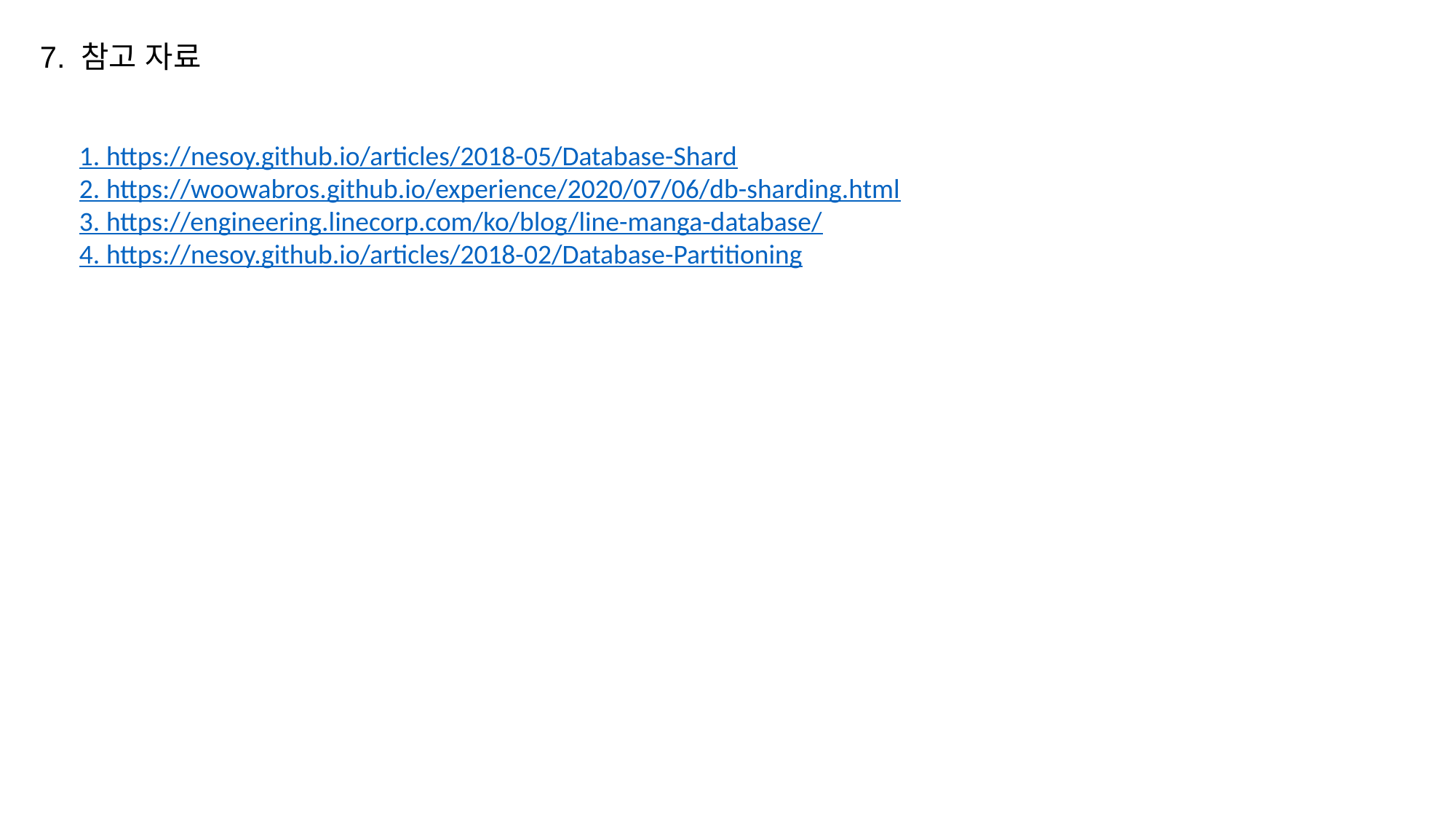

7. 참고 자료
1. https://nesoy.github.io/articles/2018-05/Database-Shard
2. https://woowabros.github.io/experience/2020/07/06/db-sharding.html
3. https://engineering.linecorp.com/ko/blog/line-manga-database/
4. https://nesoy.github.io/articles/2018-02/Database-Partitioning